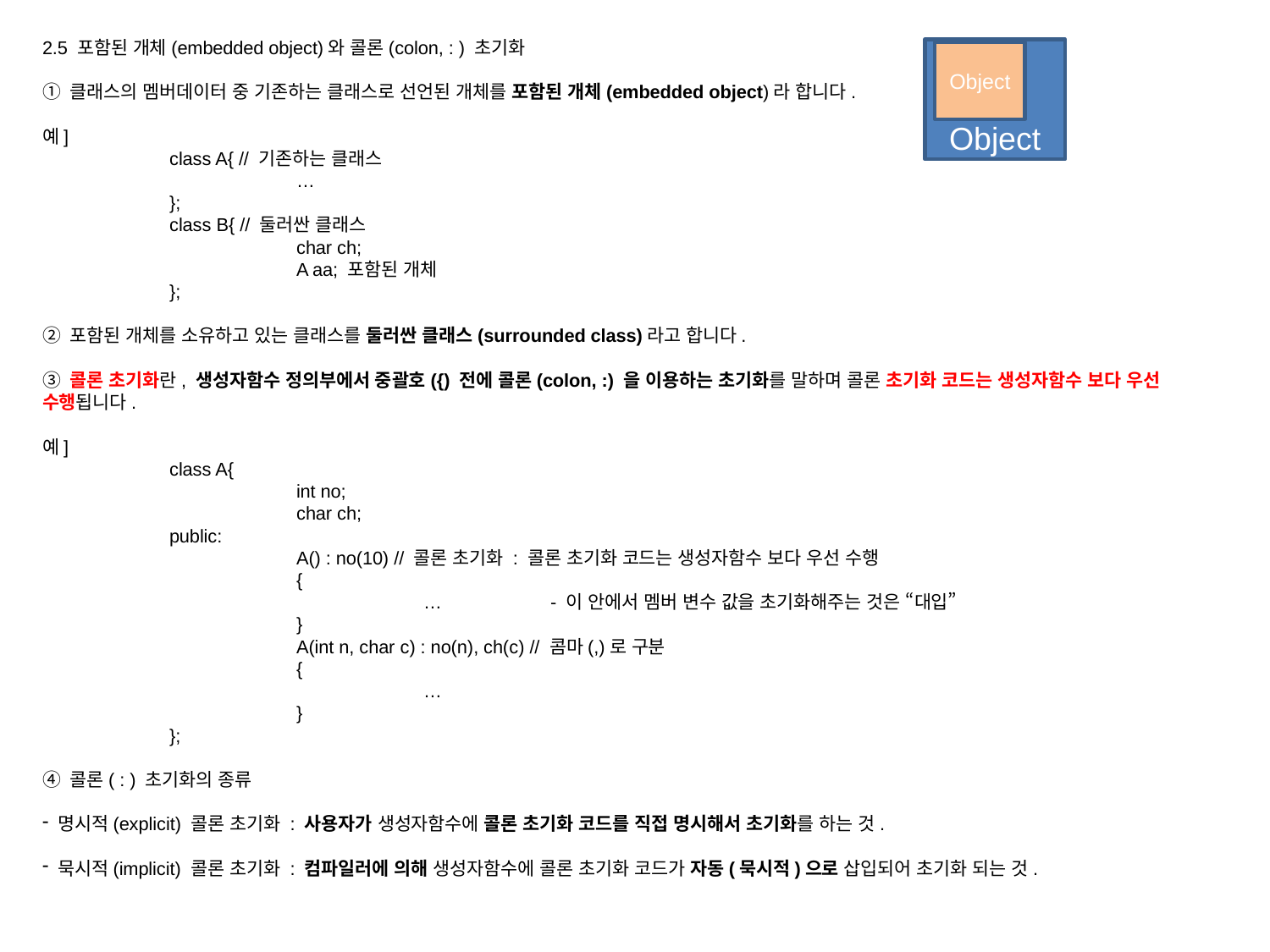

2.5 포함된 개체(embedded object)와 콜론(colon, : ) 초기화

① 클래스의 멤버데이터 중 기존하는 클래스로 선언된 개체를 포함된 개체(embedded object)라 합니다.

예]
	class A{ // 기존하는 클래스
		…
	};
	class B{ // 둘러싼 클래스
		char ch;
		A aa; 포함된 개체
	};

② 포함된 개체를 소유하고 있는 클래스를 둘러싼 클래스(surrounded class)라고 합니다.

③ 콜론 초기화란, 생성자함수 정의부에서 중괄호({) 전에 콜론(colon, :) 을 이용하는 초기화를 말하며 콜론 초기화 코드는 생성자함수 보다 우선 수행됩니다.

예]
	class A{
		int no;
		char ch;
	public:
		A() : no(10) // 콜론 초기화 : 콜론 초기화 코드는 생성자함수 보다 우선 수행
		{
			… 	- 이 안에서 멤버 변수 값을 초기화해주는 것은 “대입”
		}
		A(int n, char c) : no(n), ch(c) // 콤마(,)로 구분
		{
			…
		}
	};

④ 콜론( : ) 초기화의 종류

 명시적(explicit) 콜론 초기화 : 사용자가 생성자함수에 콜론 초기화 코드를 직접 명시해서 초기화를 하는 것.

 묵시적(implicit) 콜론 초기화 : 컴파일러에 의해 생성자함수에 콜론 초기화 코드가 자동(묵시적)으로 삽입되어 초기화 되는 것.

Object
Object